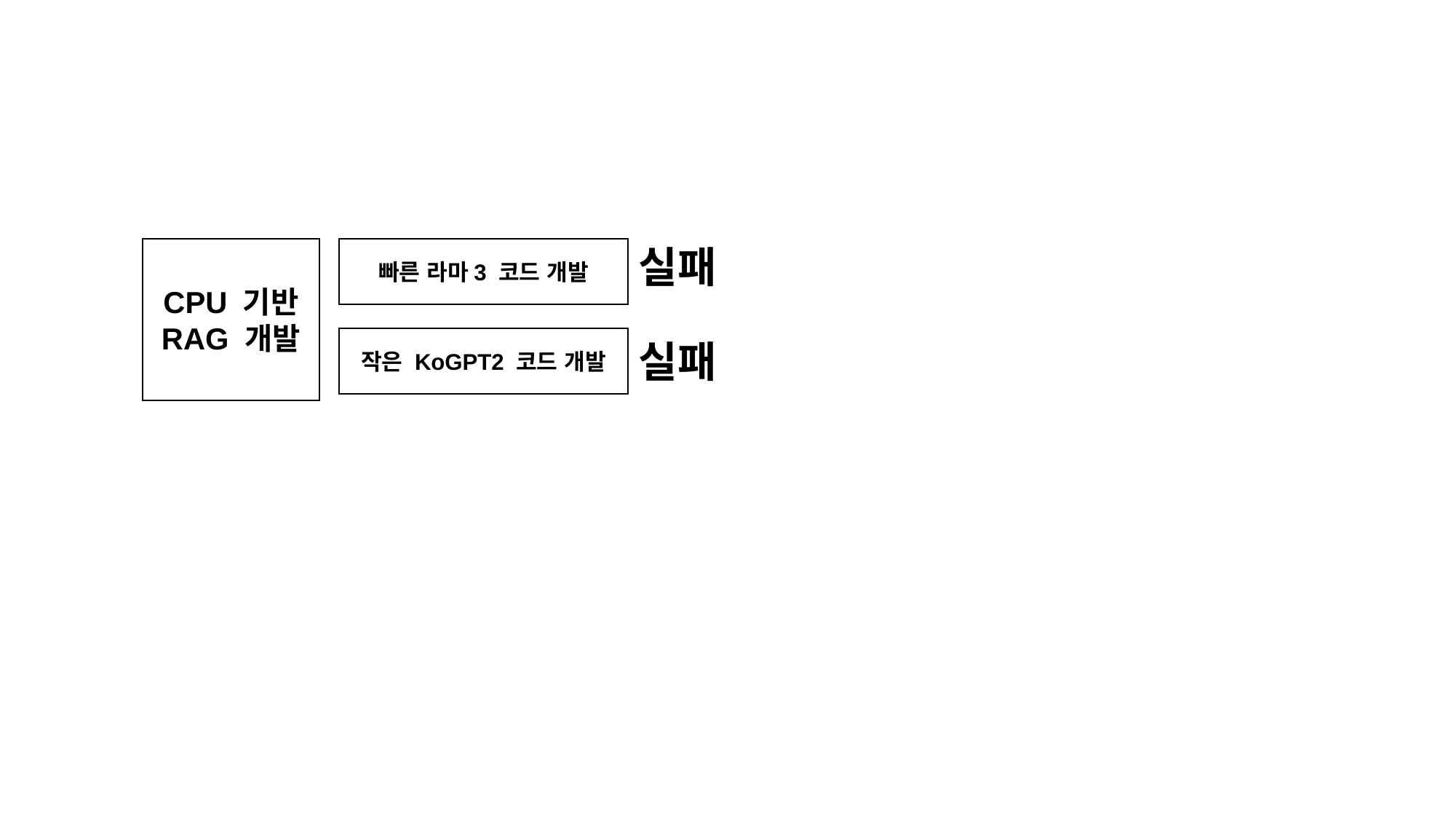

실패
빠른 라마3 코드 개발
CPU 기반
RAG 개발
작은 KoGPT2 코드 개발
실패